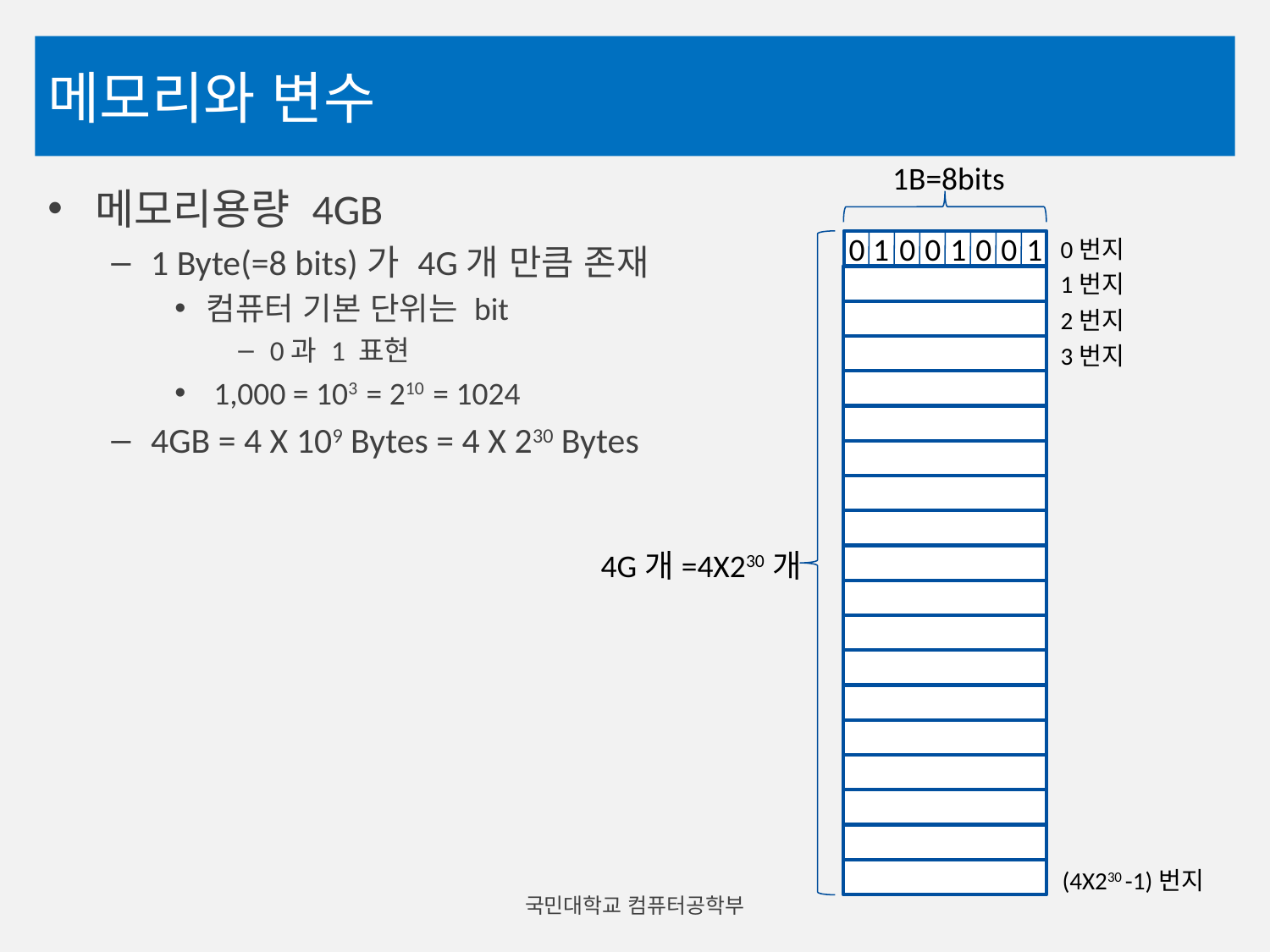

# 메모리와 변수

1B=8bits
메모리용량 4GB
1 Byte(=8 bits)가 4G개 만큼 존재
컴퓨터 기본 단위는 bit
0과 1 표현
 1,000 = 103 = 210 = 1024
4GB = 4 X 109 Bytes = 4 X 230 Bytes

0
1
0
0
1
0
0
1
0번지

1번지

2번지

3번지

4G개=4X230개

(4X230 -1)번지

국민대학교 컴퓨터공학부